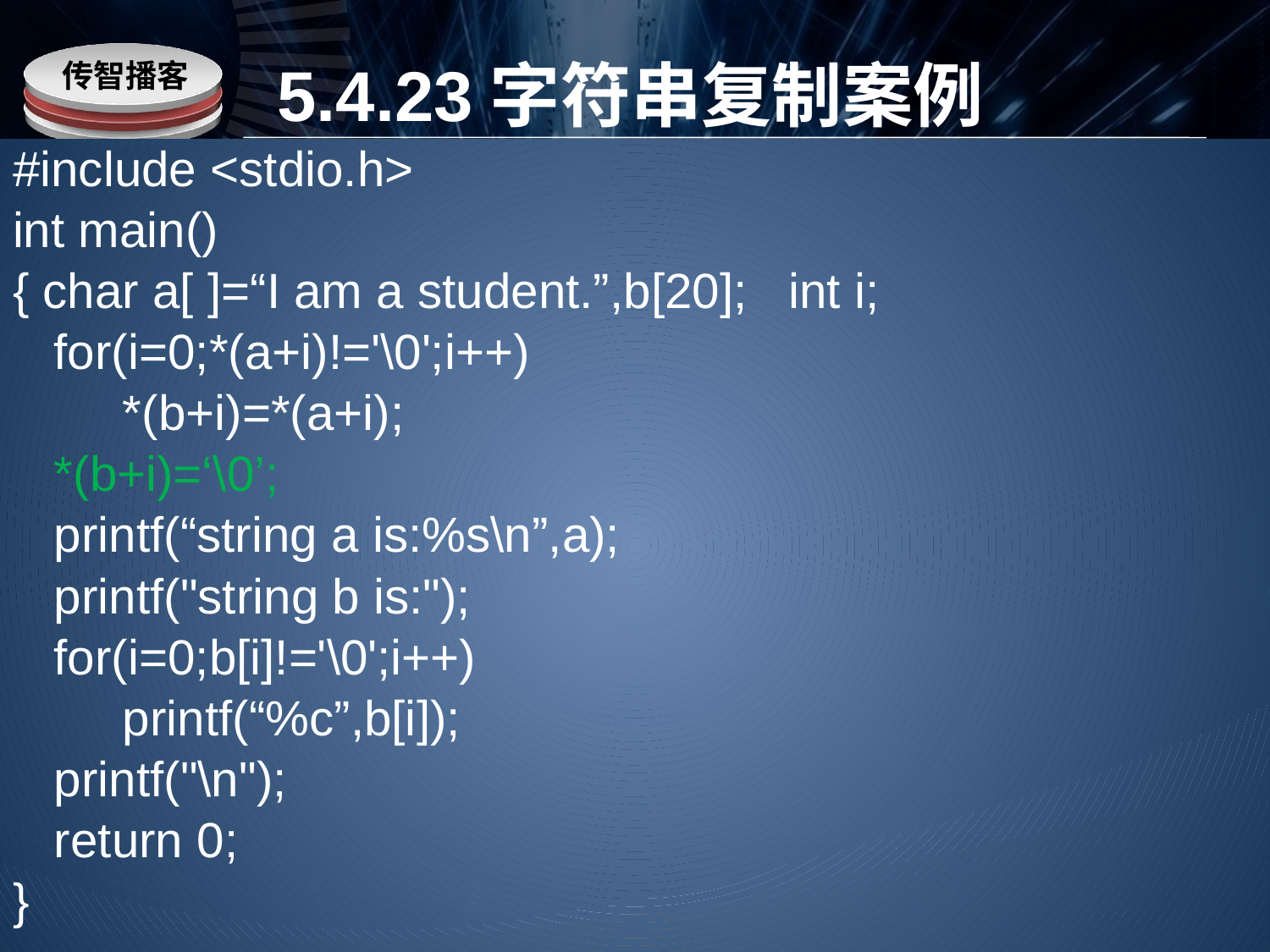

# 5.4.23字符串复制案例
#include <stdio.h>
int main()
{ char a[ ]=“I am a student.”,b[20];   int i;
   for(i=0;*(a+i)!='\0';i++)
        *(b+i)=*(a+i);
   *(b+i)=‘\0’;
   printf(“string a is:%s\n”,a);
   printf("string b is:");
   for(i=0;b[i]!='\0';i++)
        printf(“%c”,b[i]);
   printf("\n");
   return 0;
}
www.itcast.cn